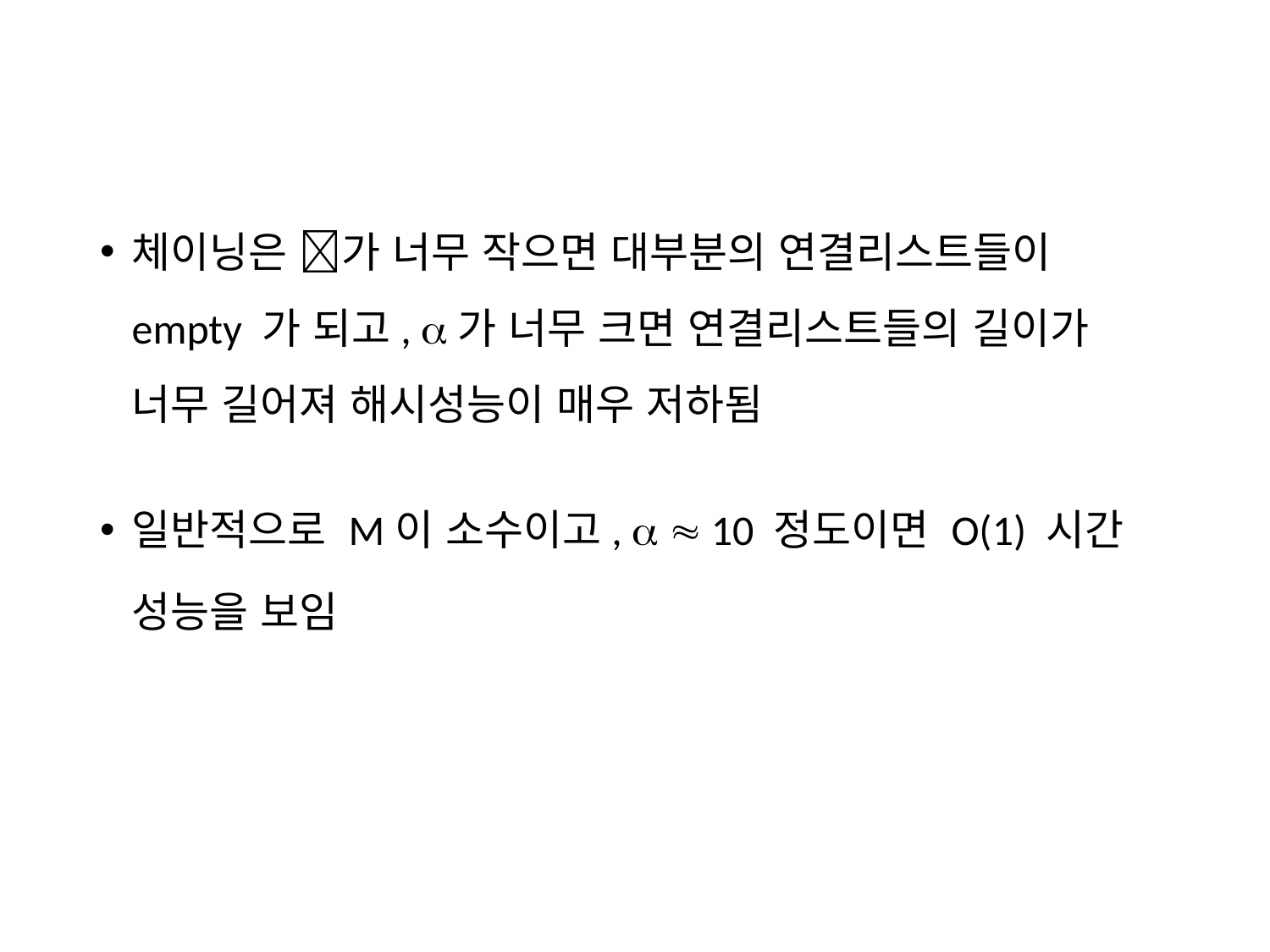

체이닝은 α가 너무 작으면 대부분의 연결리스트들이 empty 가 되고, α가 너무 크면 연결리스트들의 길이가 너무 길어져 해시성능이 매우 저하됨
일반적으로 M이 소수이고, α ≈ 10 정도이면 O(1) 시간 성능을 보임